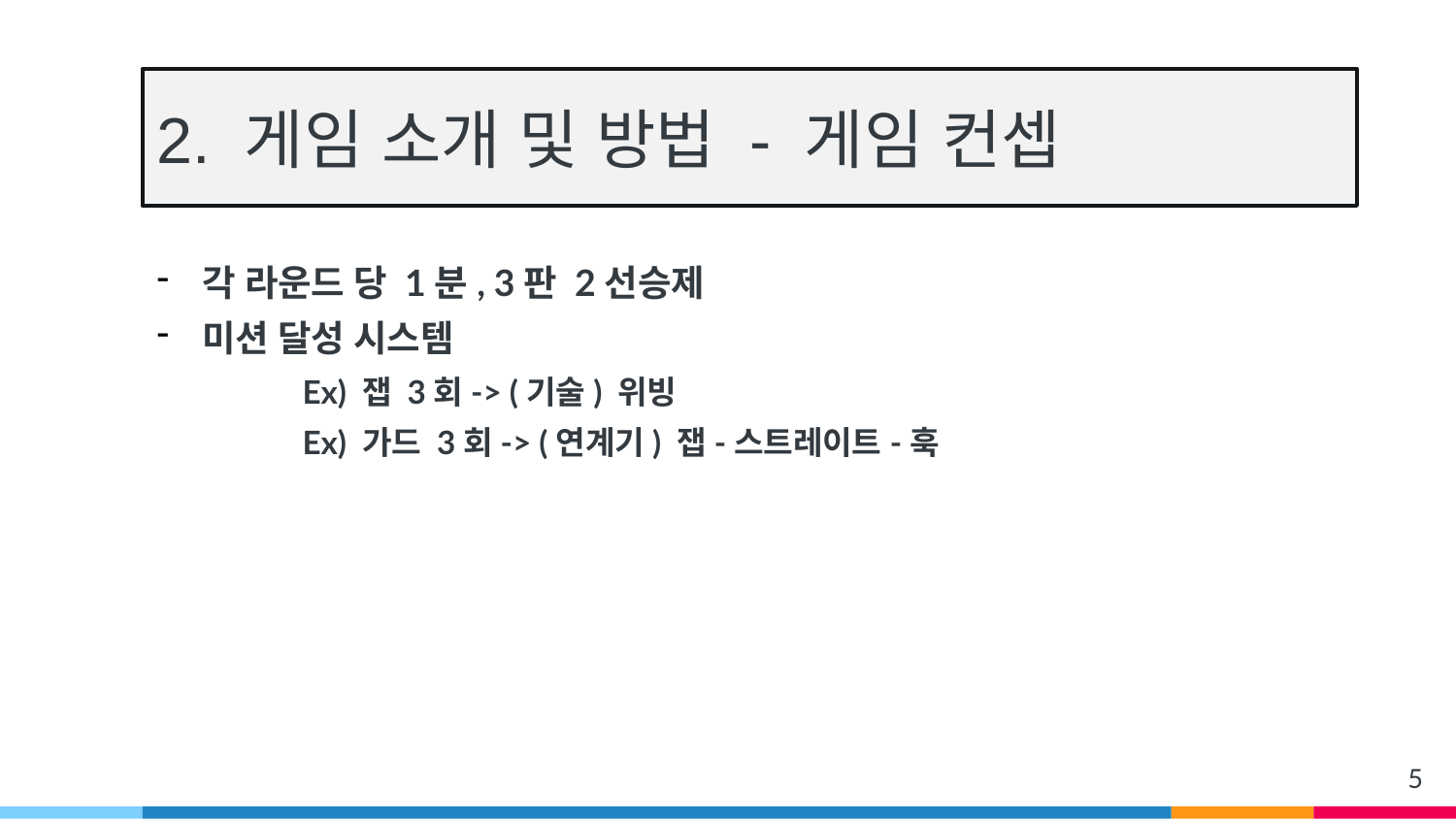

# 2. 게임 소개 및 방법 - 게임 컨셉
각 라운드 당 1분, 3판 2선승제
미션 달성 시스템
	Ex) 잽 3회-> (기술) 위빙
	Ex) 가드 3회-> (연계기) 잽-스트레이트-훅
5